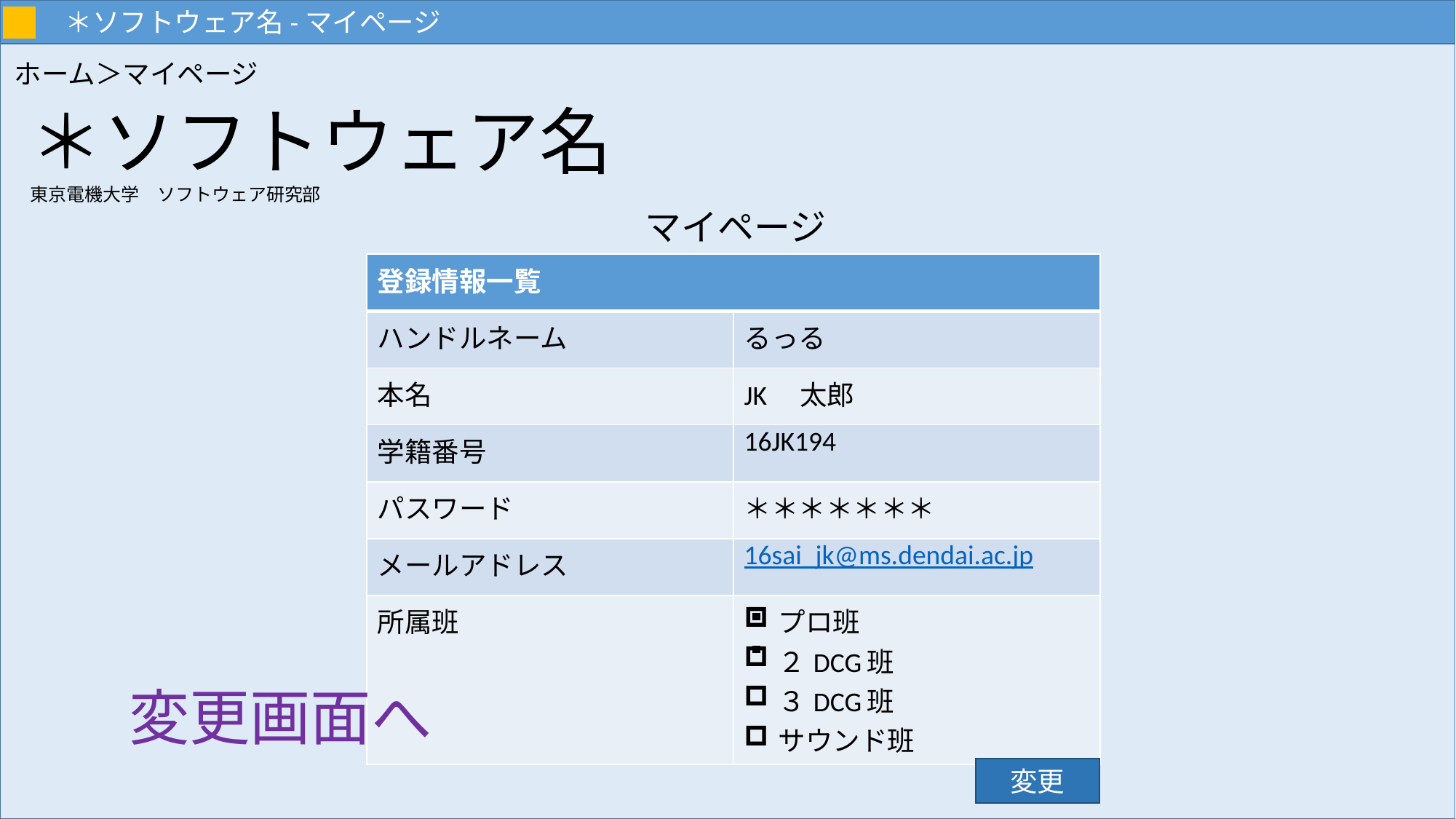

＊ソフトウェア名-マイページ

ホーム＞マイページ
＊ソフトウェア名
東京電機大学　ソフトウェア研究部
マイページ
| 登録情報一覧 |  |
| --- | --- |
| ハンドルネーム | るっる |
| 本名 | JK　太郎 |
| 学籍番号 | 16JK194 |
| パスワード | ＊＊＊＊＊＊＊ |
| メールアドレス | 16sai\_jk@ms.dendai.ac.jp |
| 所属班 | プロ班 ２DCG班 ３DCG班 サウンド班 |

変更画面へ
変更